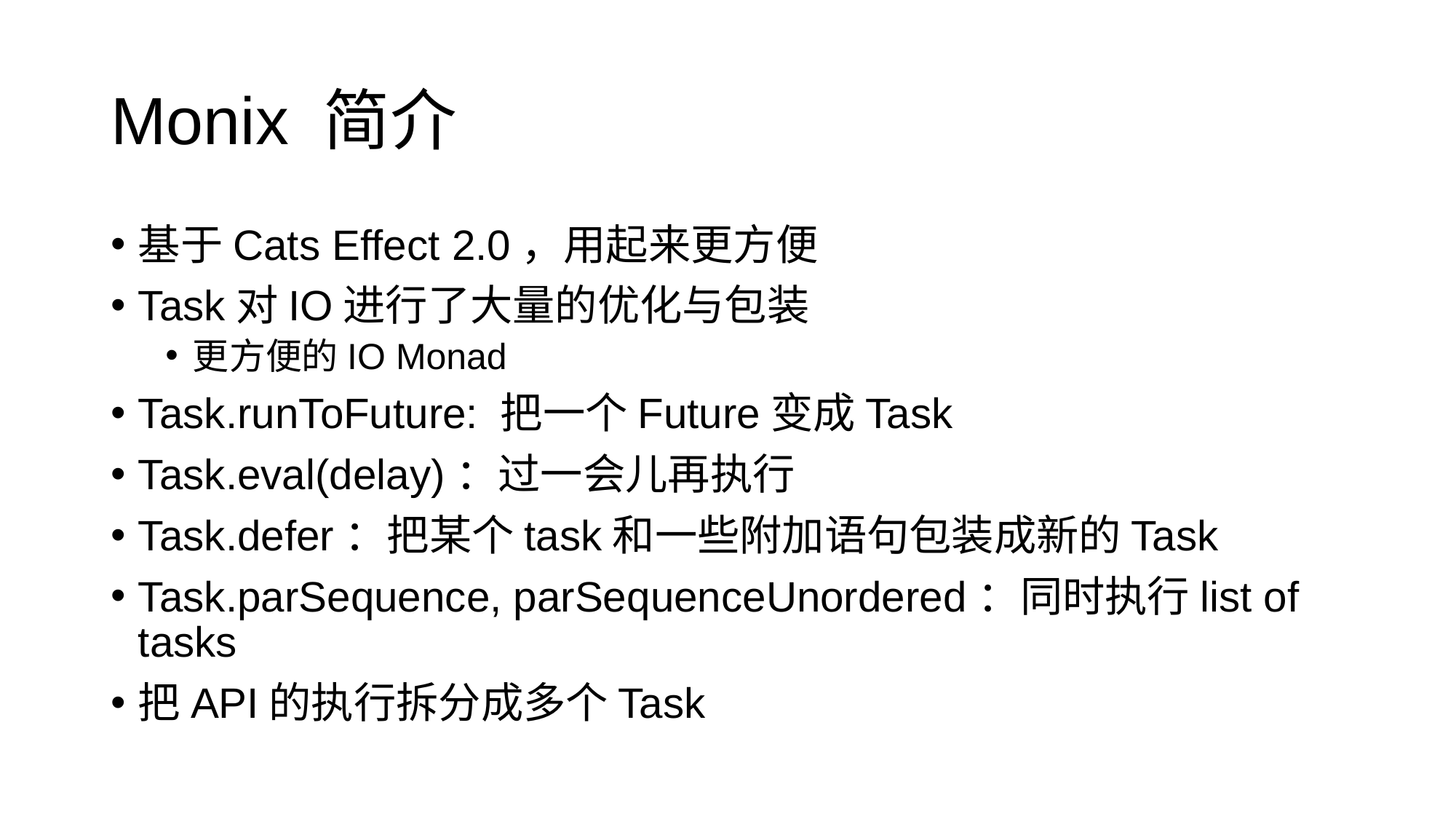

# Monix 简介
基于Cats Effect 2.0，用起来更方便
Task对IO进行了大量的优化与包装
更方便的IO Monad
Task.runToFuture: 把一个Future变成Task
Task.eval(delay)：过一会儿再执行
Task.defer：把某个task和一些附加语句包装成新的Task
Task.parSequence, parSequenceUnordered：同时执行list of tasks
把API的执行拆分成多个Task